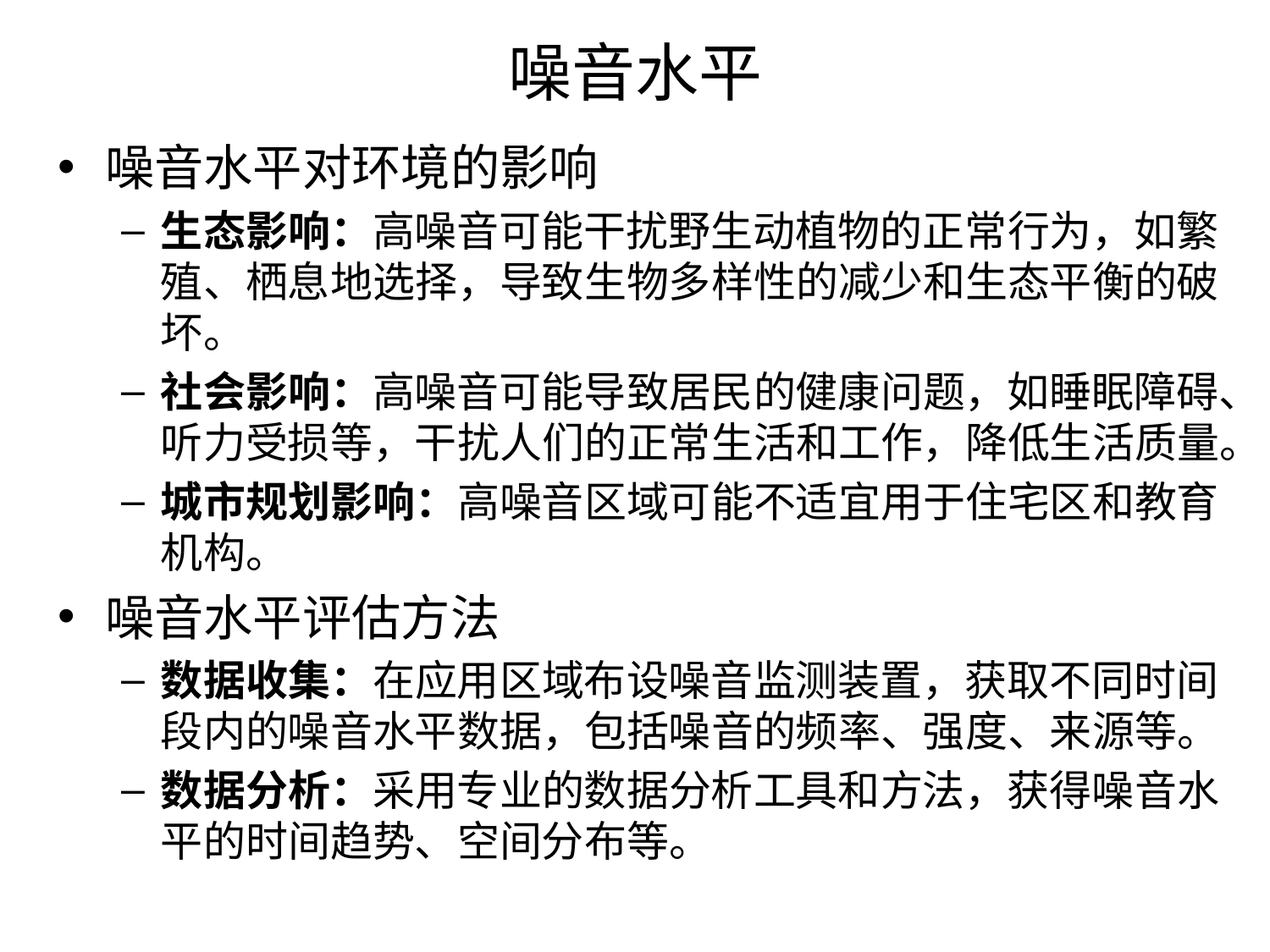

# 噪音水平
噪音水平对环境的影响
生态影响：高噪音可能干扰野生动植物的正常行为，如繁殖、栖息地选择，导致生物多样性的减少和生态平衡的破坏。
社会影响：高噪音可能导致居民的健康问题，如睡眠障碍、听力受损等，干扰人们的正常生活和工作，降低生活质量。
城市规划影响：高噪音区域可能不适宜用于住宅区和教育机构。
噪音水平评估方法
数据收集：在应用区域布设噪音监测装置，获取不同时间段内的噪音水平数据，包括噪音的频率、强度、来源等。
数据分析：采用专业的数据分析工具和方法，获得噪音水平的时间趋势、空间分布等。